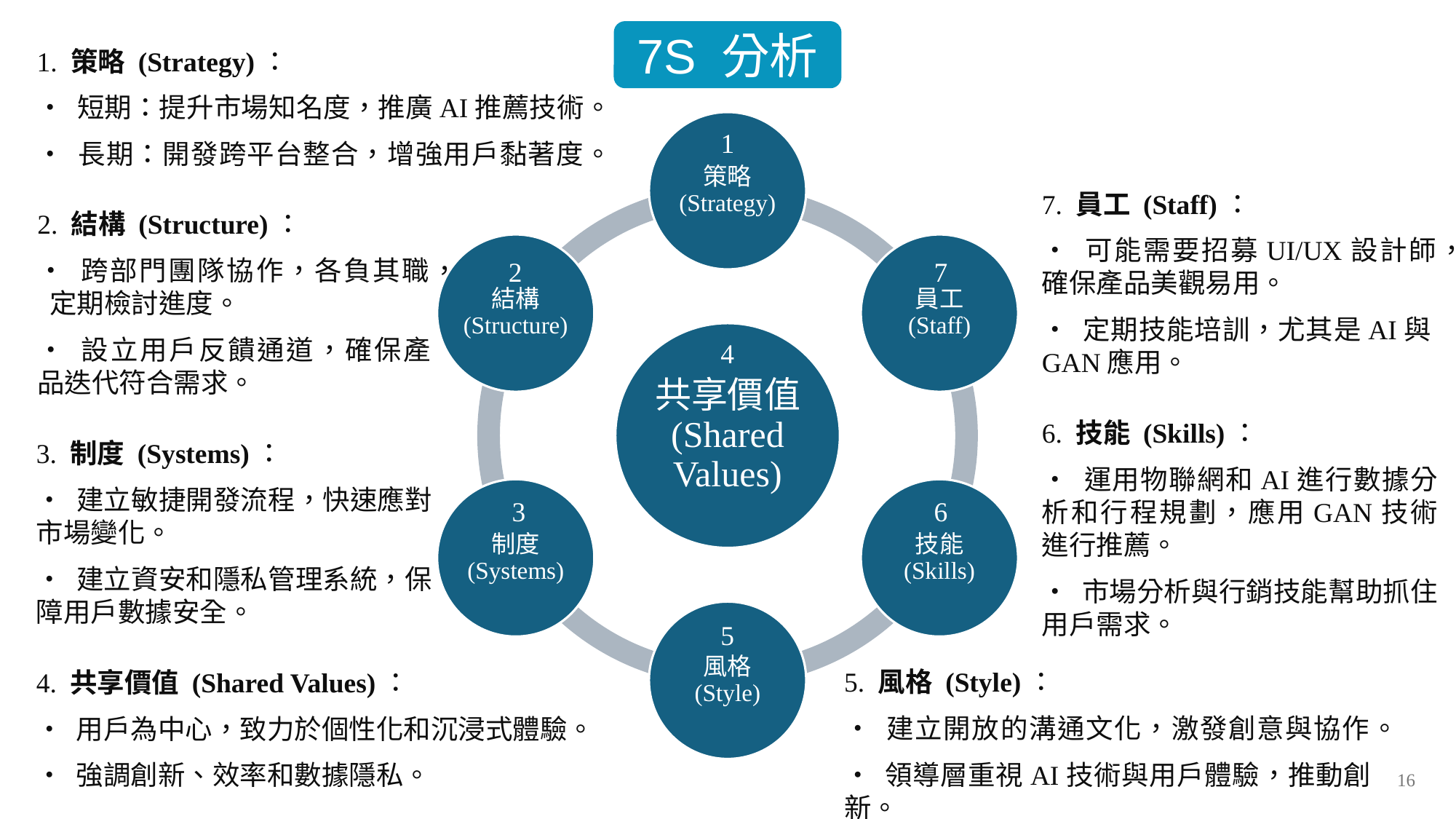

7S 分析
1. 策略 (Strategy)：
• 短期：提升市場知名度，推廣AI推薦技術。
• 長期：開發跨平台整合，增強用戶黏著度。
共享價值 (Shared Values)
策略 (Strategy)
員工 (Staff)
技能 (Skills)
風格 (Style)
制度 (Systems)
結構 (Structure)
1
7. 員工 (Staff)：
• 可能需要招募UI/UX設計師，確保產品美觀易用。
• 定期技能培訓，尤其是AI與GAN應用。
2. 結構 (Structure)：
• 跨部門團隊協作，各負其職，  定期檢討進度。
• 設立用戶反饋通道，確保產品迭代符合需求。
2
7
4
6. 技能 (Skills)：
• 運用物聯網和AI進行數據分析和行程規劃，應用GAN技術進行推薦。
• 市場分析與行銷技能幫助抓住用戶需求。
3. 制度 (Systems)：
• 建立敏捷開發流程，快速應對市場變化。
• 建立資安和隱私管理系統，保障用戶數據安全。
3
6
5
5. 風格 (Style)：
• 建立開放的溝通文化，激發創意與協作。
• 領導層重視AI技術與用戶體驗，推動創新。
4. 共享價值 (Shared Values)：
• 用戶為中心，致力於個性化和沉浸式體驗。
• 強調創新、效率和數據隱私。
16